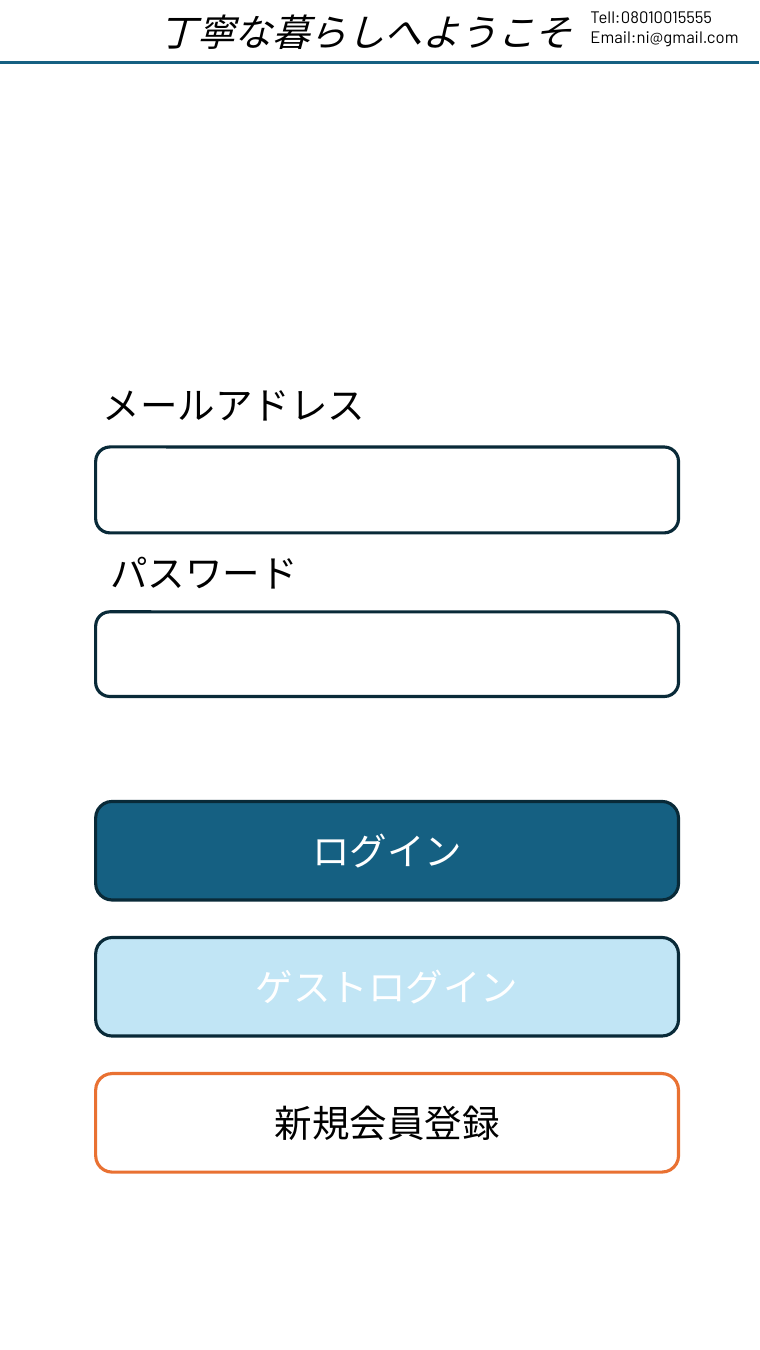

Tell:08010015555
Email:ni@gmail.com
丁寧な暮らしへようこそ
メールアドレス

パスワード

ログイン
ゲストログイン
新規会員登録